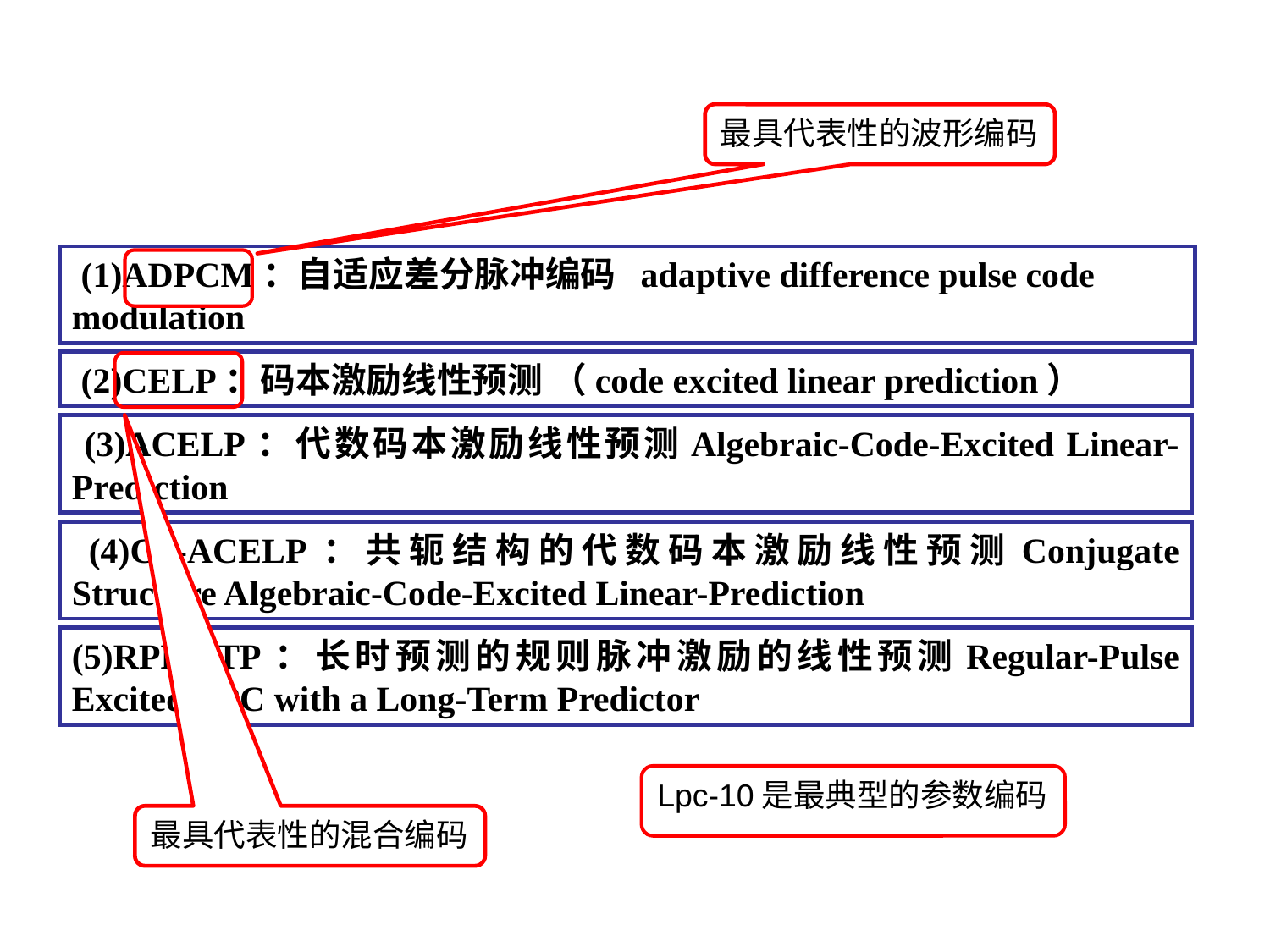

最具代表性的波形编码
 (1)ADPCM：自适应差分脉冲编码  adaptive difference pulse code modulation

 (2)CELP：码本激励线性预测 （code excited linear prediction）

 (3)ACELP：代数码本激励线性预测Algebraic-Code-Excited Linear-Prediction

 (4)CS-ACELP：共轭结构的代数码本激励线性预测Conjugate Structure Algebraic-Code-Excited Linear-Prediction
(5)RPE-LTP：长时预测的规则脉冲激励的线性预测Regular-Pulse Excited LPC with a Long-Term Predictor
Lpc-10是最典型的参数编码
最具代表性的混合编码